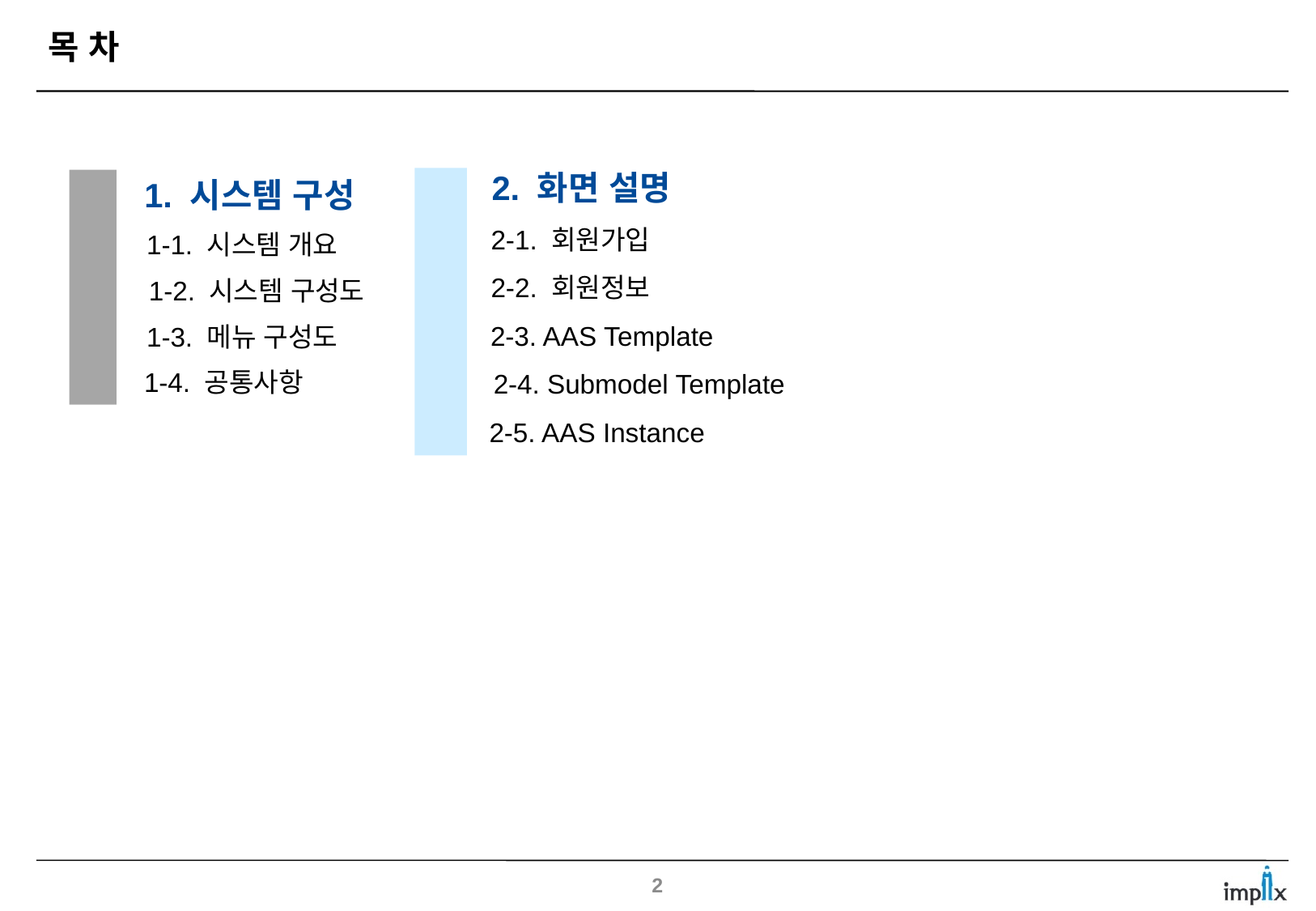

# 목 차
2. 화면 설명

2-1. 회원가입
2-2. 회원정보
2-3. AAS Template
2-4. Submodel Template
2-5. AAS Instance
1. 시스템 구성

1-1. 시스템 개요
1-2. 시스템 구성도
1-3. 메뉴 구성도
1-4. 공통사항